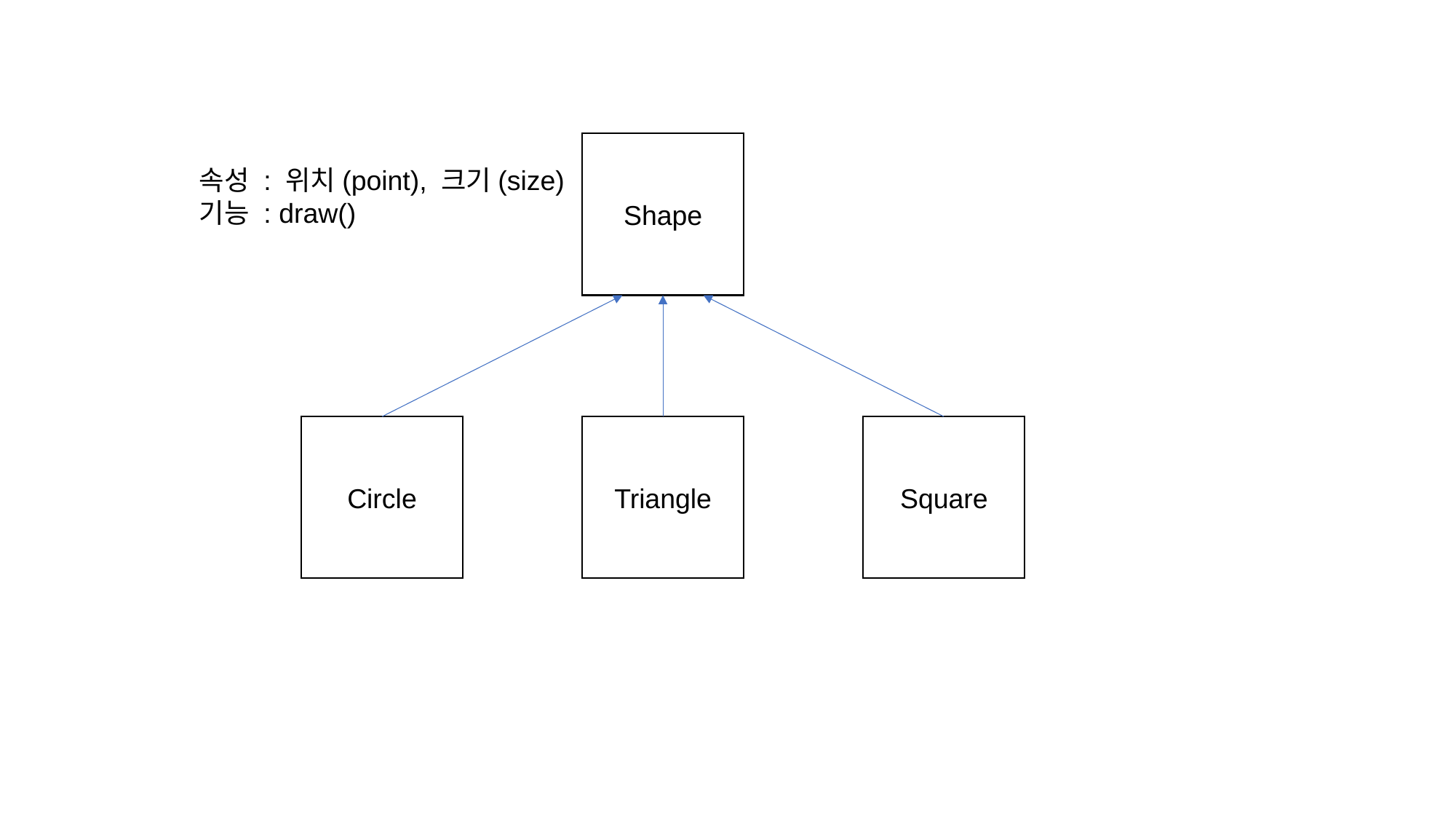

A
Shape
속성 : 위치(point), 크기(size)
기능 : draw()
Square
Triangle
Circle